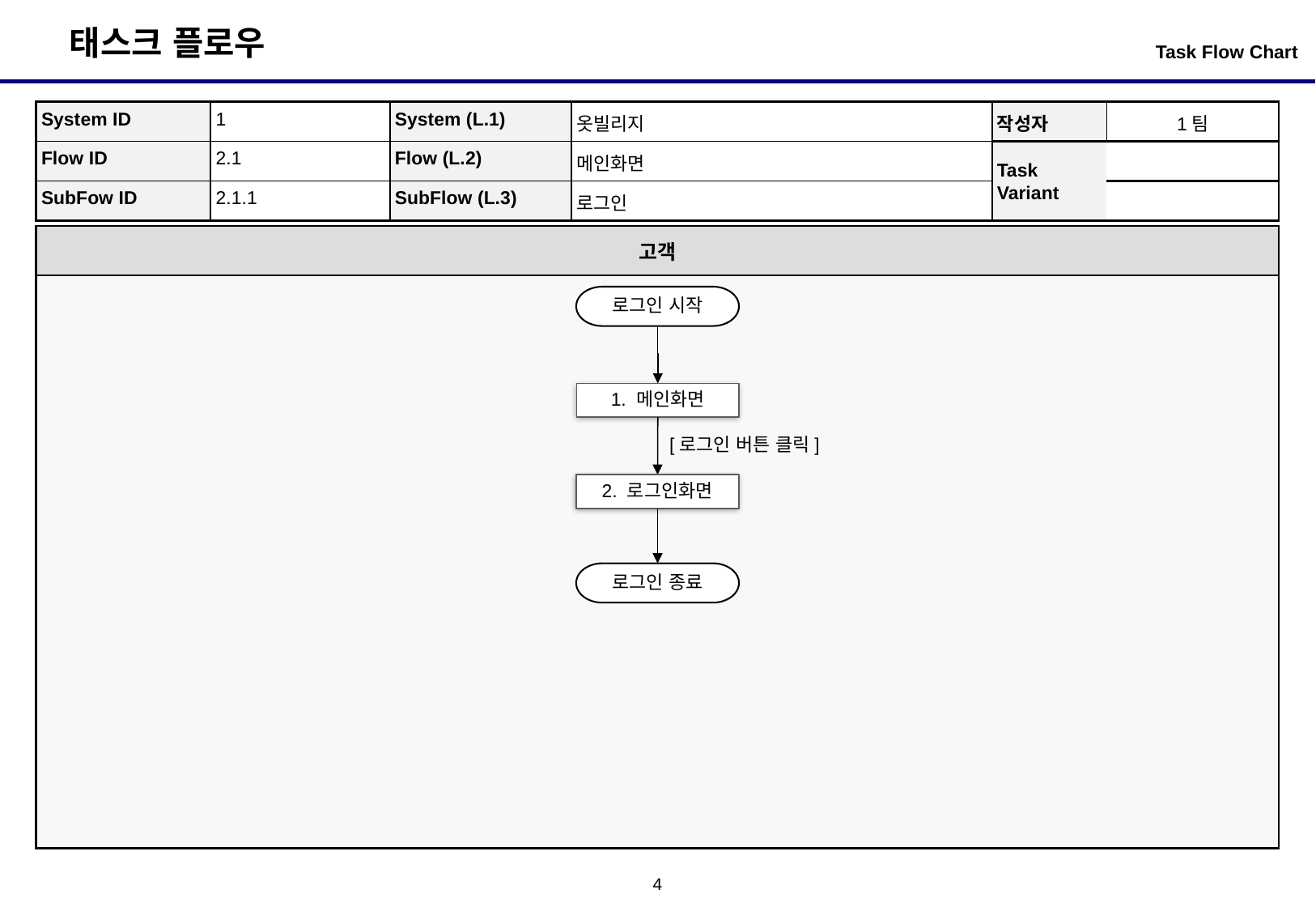

Task Flow Chart
| System ID | 1 | System (L.1) | 옷빌리지 | 작성자 | 1팀 |
| --- | --- | --- | --- | --- | --- |
| Flow ID | 2.1 | Flow (L.2) | 메인화면 | Task Variant |  |
| SubFow ID | 2.1.1 | SubFlow (L.3) | 로그인 |  |  |
| 고객 |
| --- |
|  |
로그인 시작
1. 메인화면
[로그인 버튼 클릭]
2. 로그인화면
로그인 종료